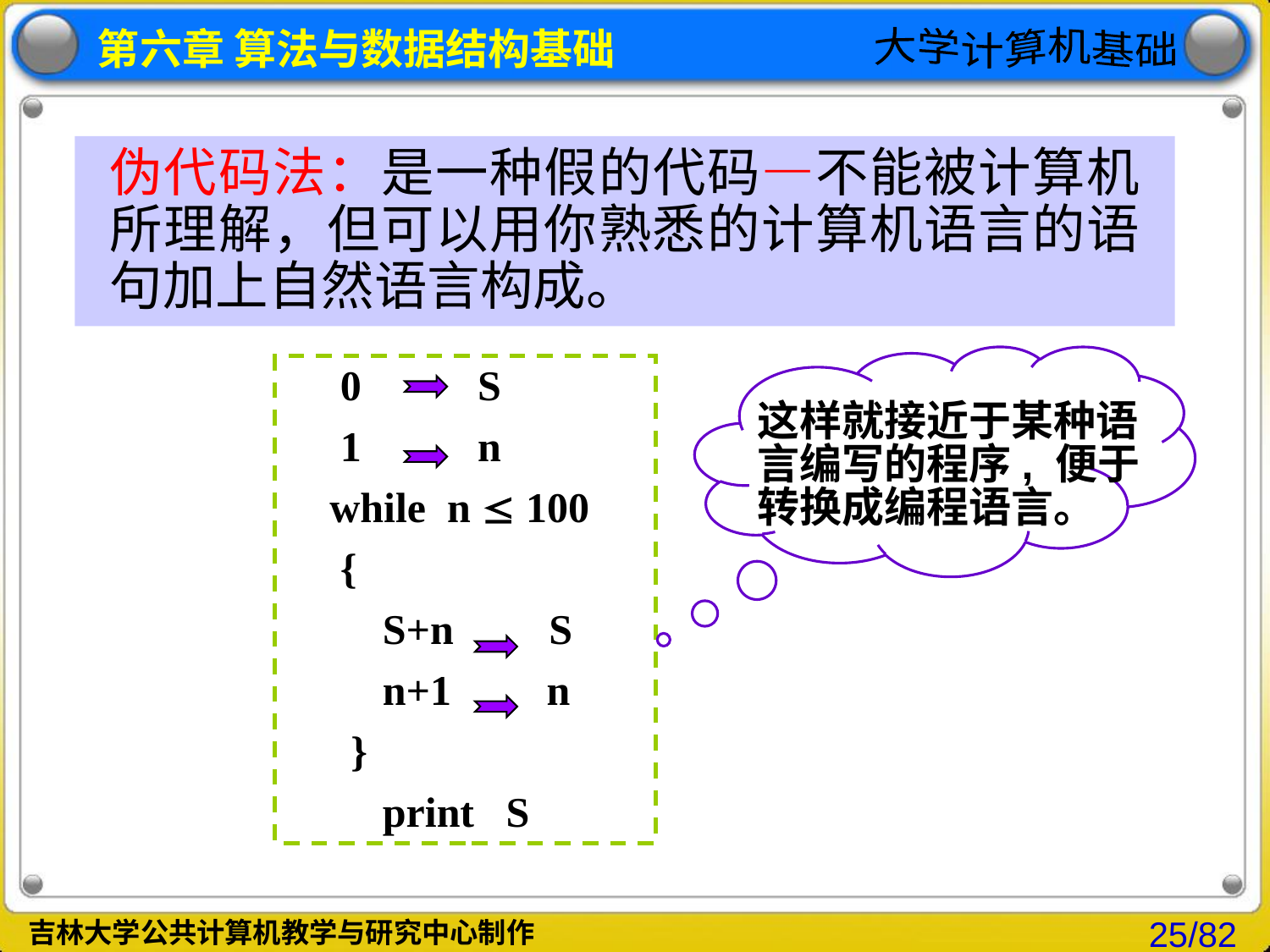

伪代码法：是一种假的代码—不能被计算机所理解，但可以用你熟悉的计算机语言的语句加上自然语言构成。

这样就接近于某种语言编写的程序, 便于转换成编程语言。
     0           S
     1           n
    while  n ≤ 100
     {
         S+n         S
         n+1         n
      }
         print   S

25/82